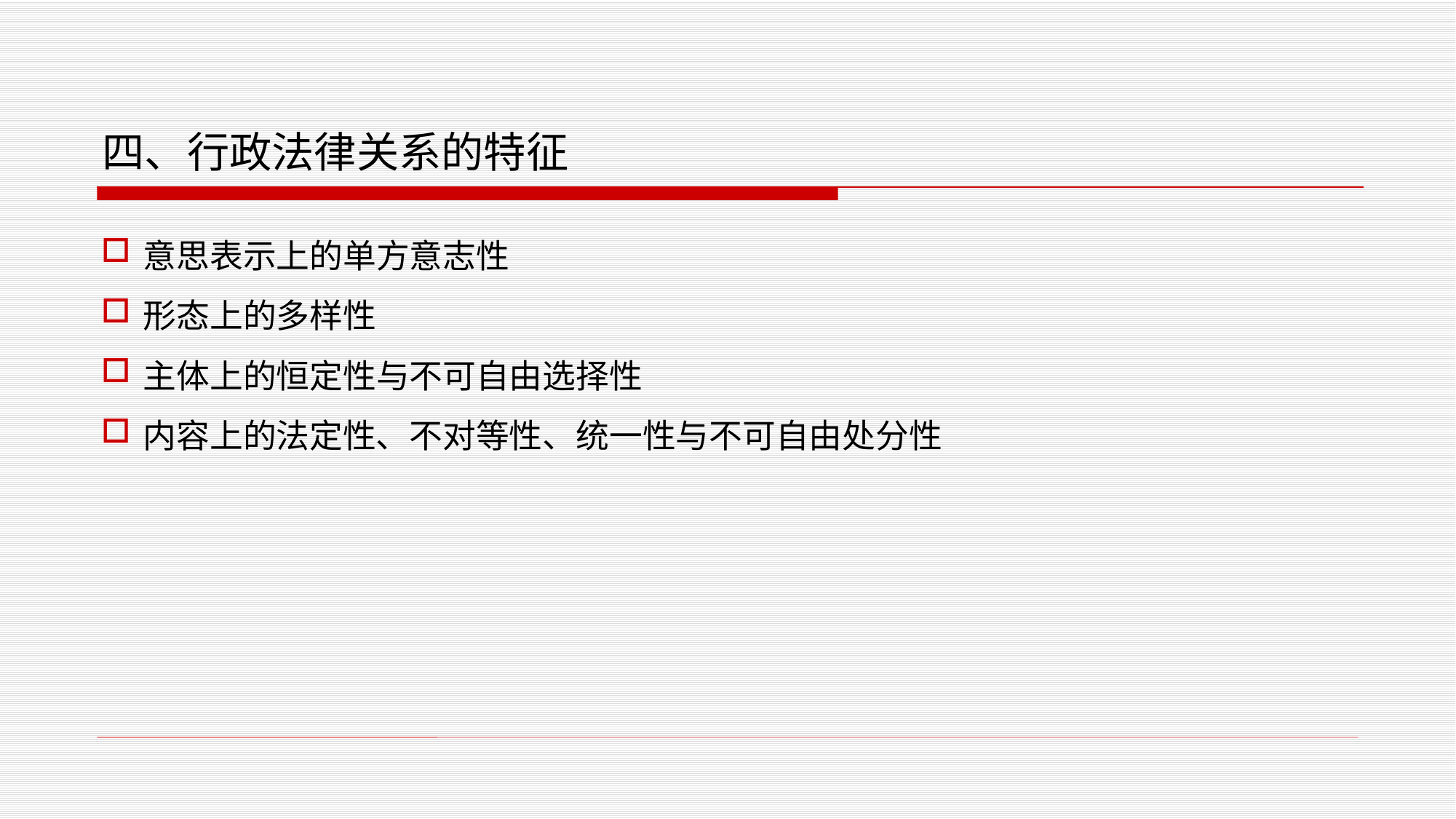

# 四、行政法律关系的特征
意思表示上的单方意志性
形态上的多样性
主体上的恒定性与不可自由选择性
内容上的法定性、不对等性、统一性与不可自由处分性